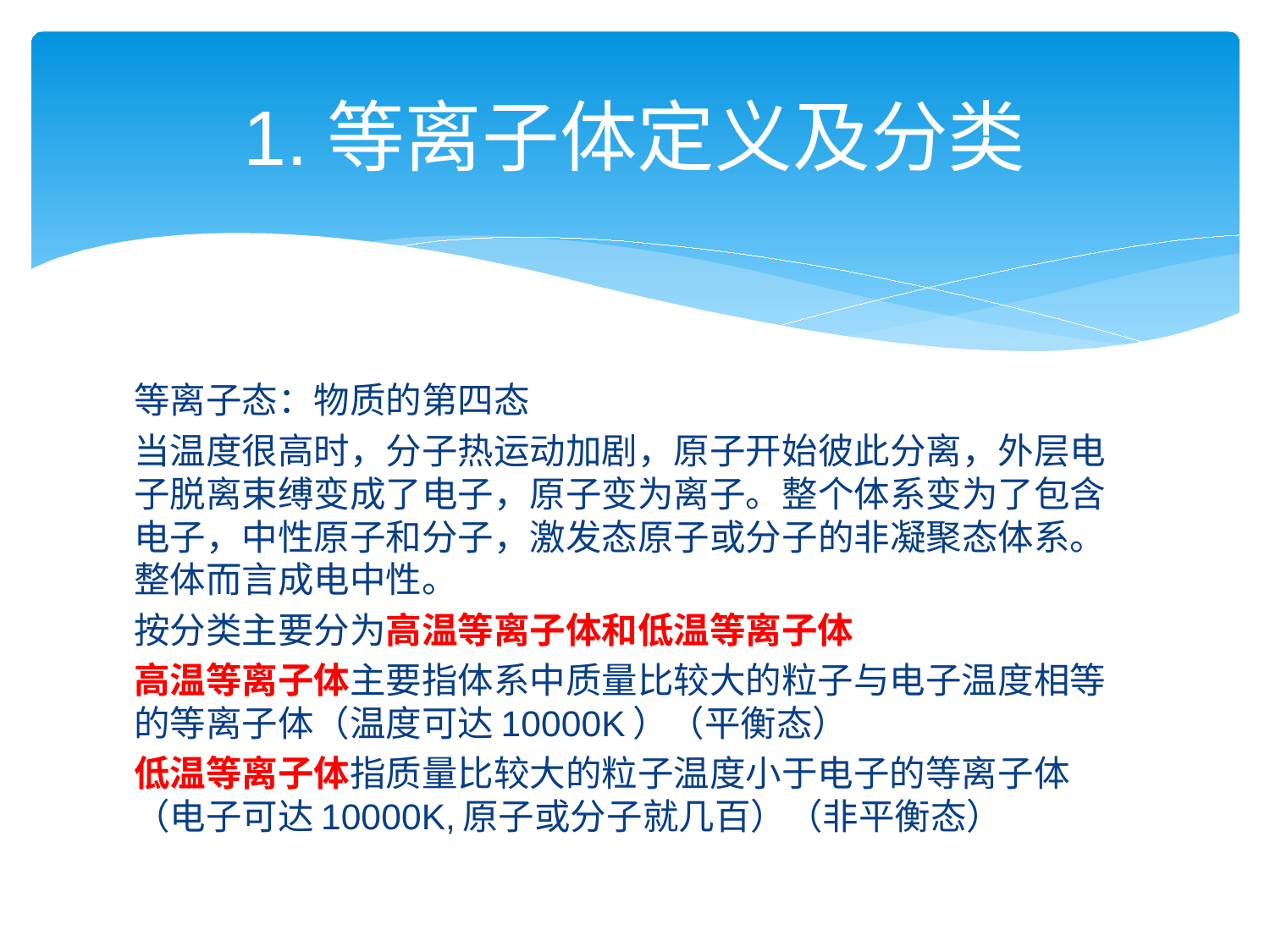

# 1.等离子体定义及分类
等离子态：物质的第四态
当温度很高时，分子热运动加剧，原子开始彼此分离，外层电子脱离束缚变成了电子，原子变为离子。整个体系变为了包含电子，中性原子和分子，激发态原子或分子的非凝聚态体系。整体而言成电中性。
按分类主要分为高温等离子体和低温等离子体
高温等离子体主要指体系中质量比较大的粒子与电子温度相等的等离子体（温度可达10000K）（平衡态）
低温等离子体指质量比较大的粒子温度小于电子的等离子体（电子可达10000K,原子或分子就几百）（非平衡态）